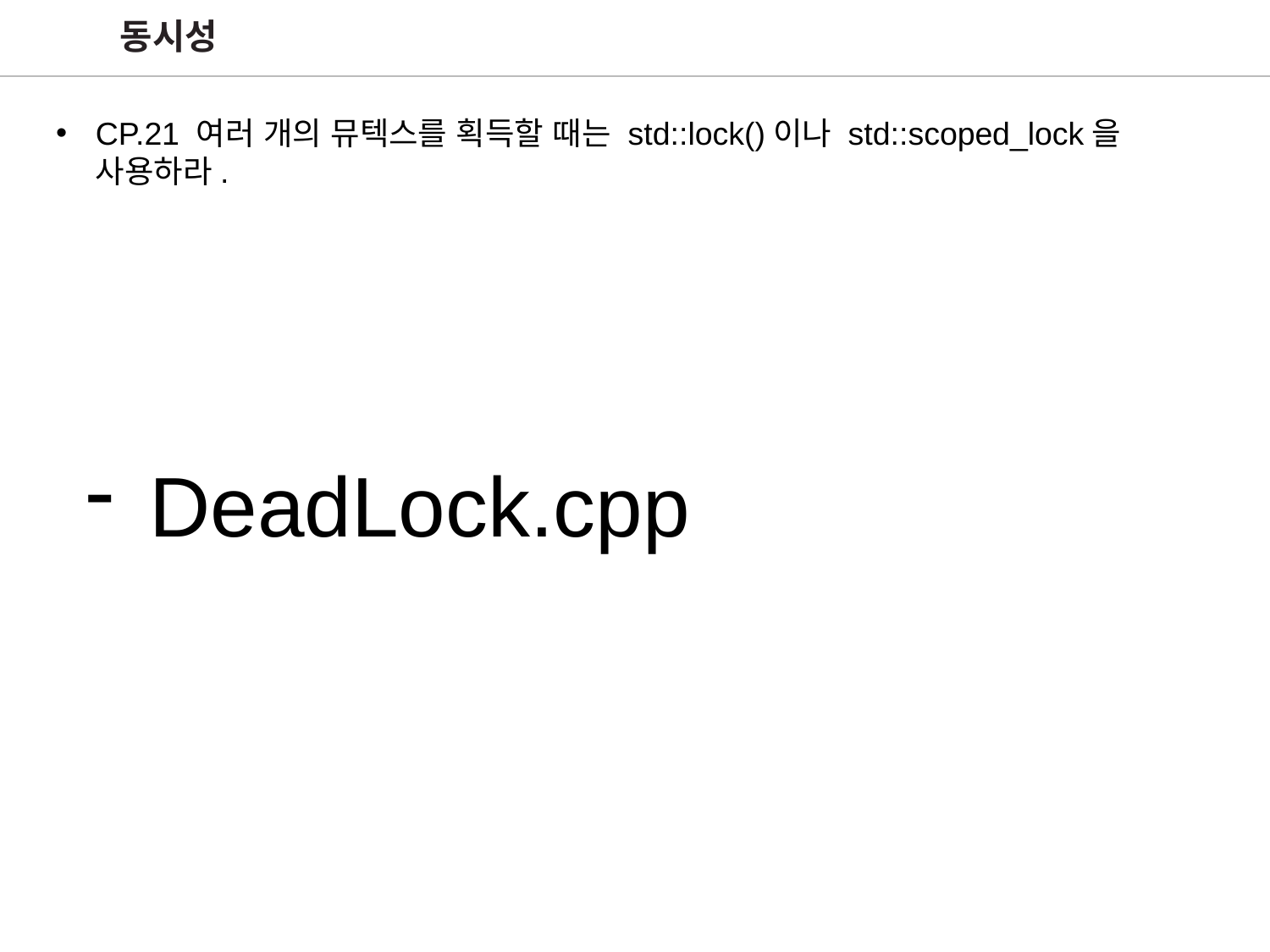

동시성
CP.21 여러 개의 뮤텍스를 획득할 때는 std::lock()이나 std::scoped_lock을 사용하라.
DeadLock.cpp